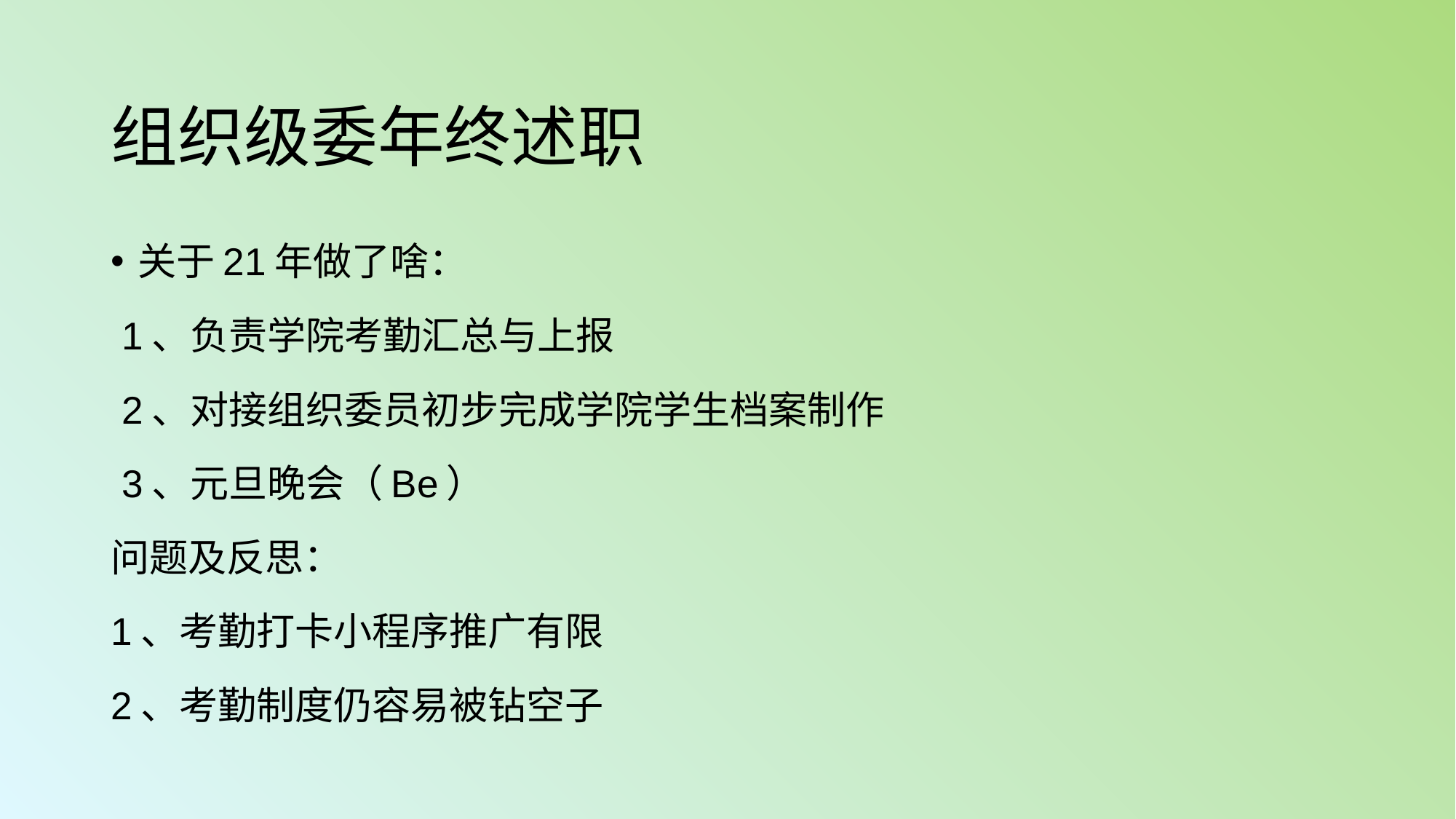

# 组织级委年终述职
关于21年做了啥：
 1、负责学院考勤汇总与上报
 2、对接组织委员初步完成学院学生档案制作
 3、元旦晚会（Be）
问题及反思：
1、考勤打卡小程序推广有限
2、考勤制度仍容易被钻空子